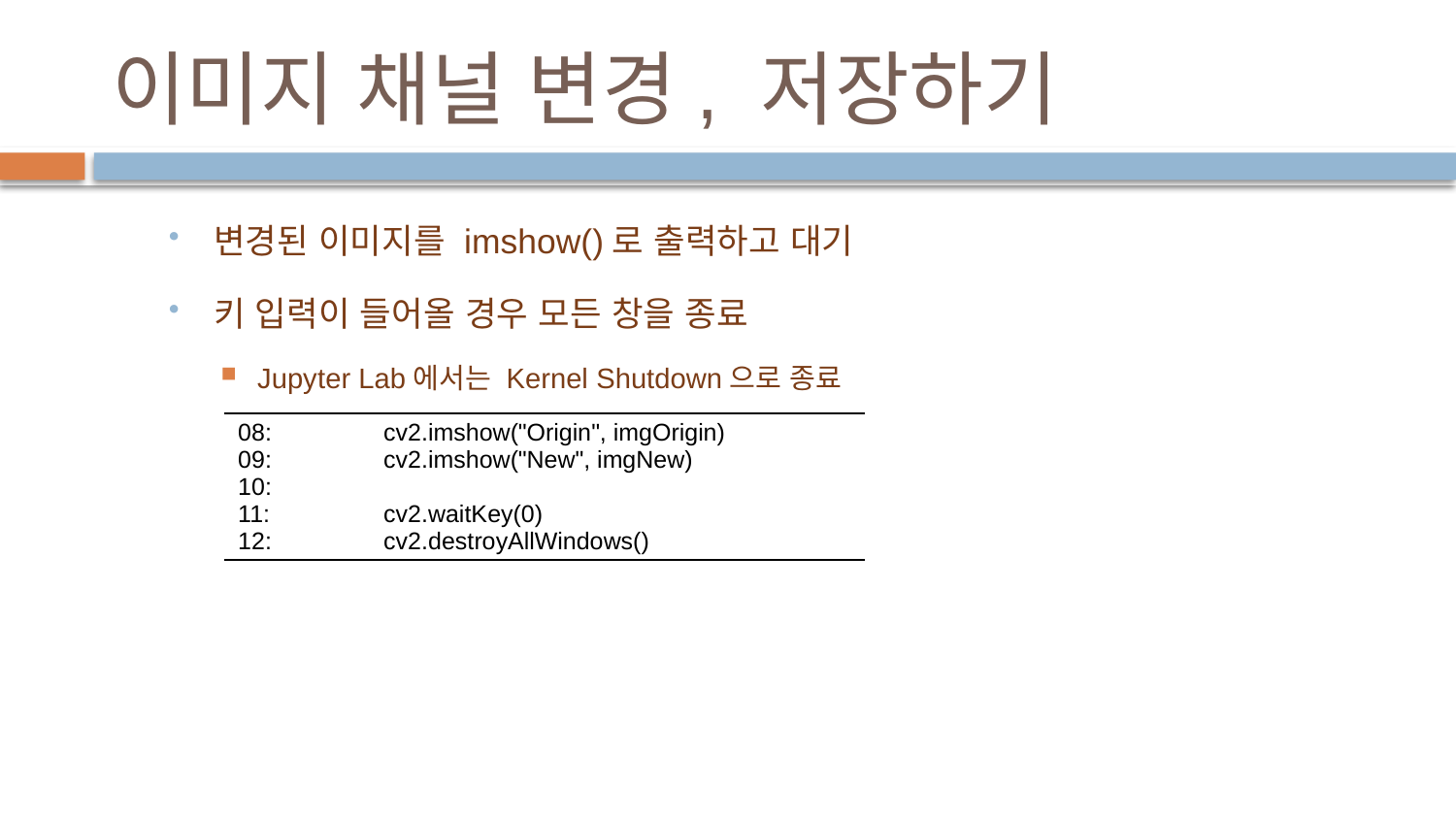

# 이미지 채널 변경, 저장하기
변경된 이미지를 imshow()로 출력하고 대기
키 입력이 들어올 경우 모든 창을 종료
Jupyter Lab에서는 Kernel Shutdown으로 종료
| 08: cv2.imshow("Origin", imgOrigin) 09: cv2.imshow("New", imgNew) 10: 11: cv2.waitKey(0) 12: cv2.destroyAllWindows() |
| --- |